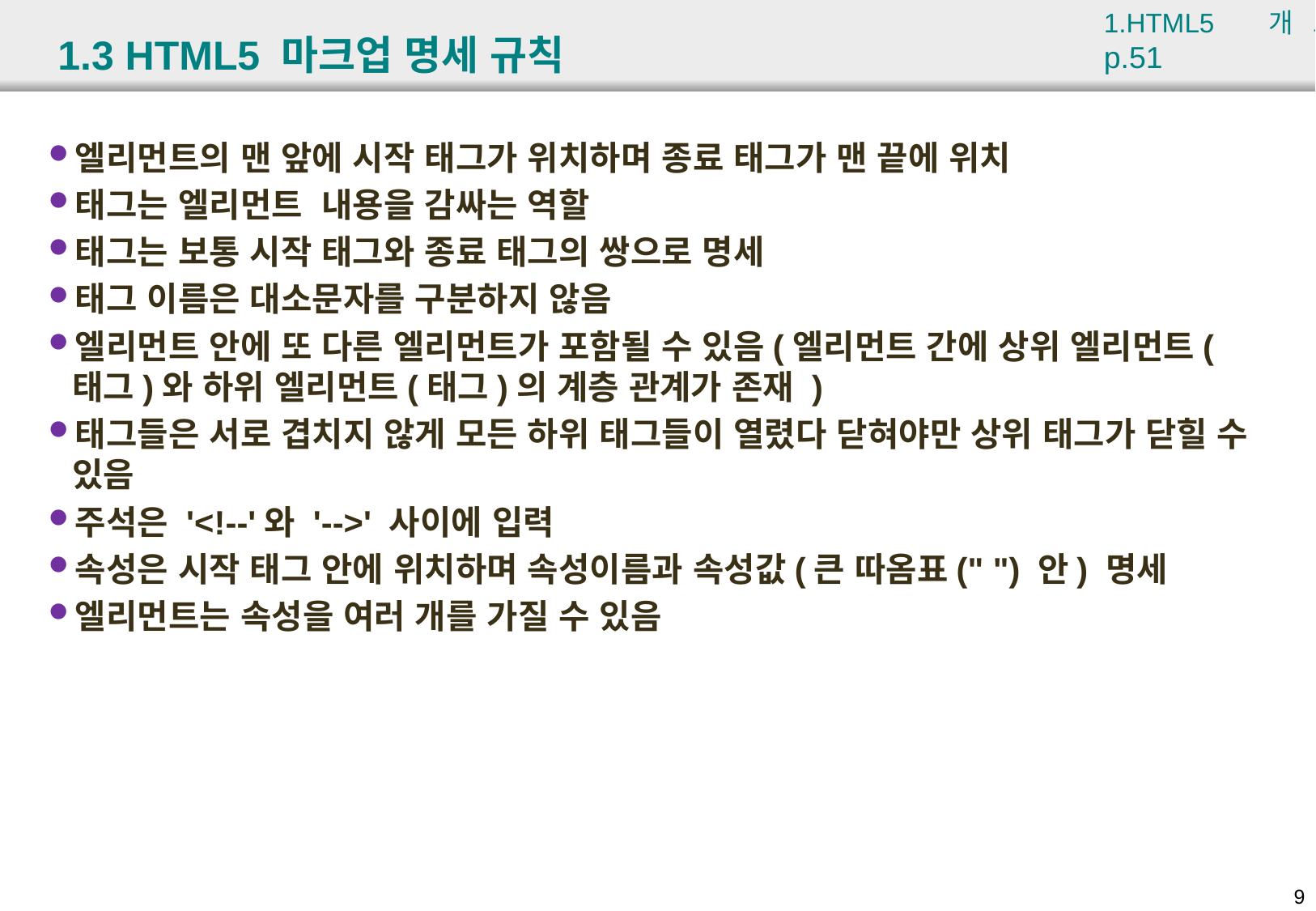

1.HTML5 개요 p.51
# 1.3 HTML5 마크업 명세 규칙
엘리먼트의 맨 앞에 시작 태그가 위치하며 종료 태그가 맨 끝에 위치
태그는 엘리먼트  내용을 감싸는 역할
태그는 보통 시작 태그와 종료 태그의 쌍으로 명세
태그 이름은 대소문자를 구분하지 않음
엘리먼트 안에 또 다른 엘리먼트가 포함될 수 있음(엘리먼트 간에 상위 엘리먼트(태그)와 하위 엘리먼트(태그)의 계층 관계가 존재 )
태그들은 서로 겹치지 않게 모든 하위 태그들이 열렸다 닫혀야만 상위 태그가 닫힐 수 있음
주석은 '<!--'와 '-->' 사이에 입력
속성은 시작 태그 안에 위치하며 속성이름과 속성값(큰 따옴표(" ") 안) 명세
엘리먼트는 속성을 여러 개를 가질 수 있음